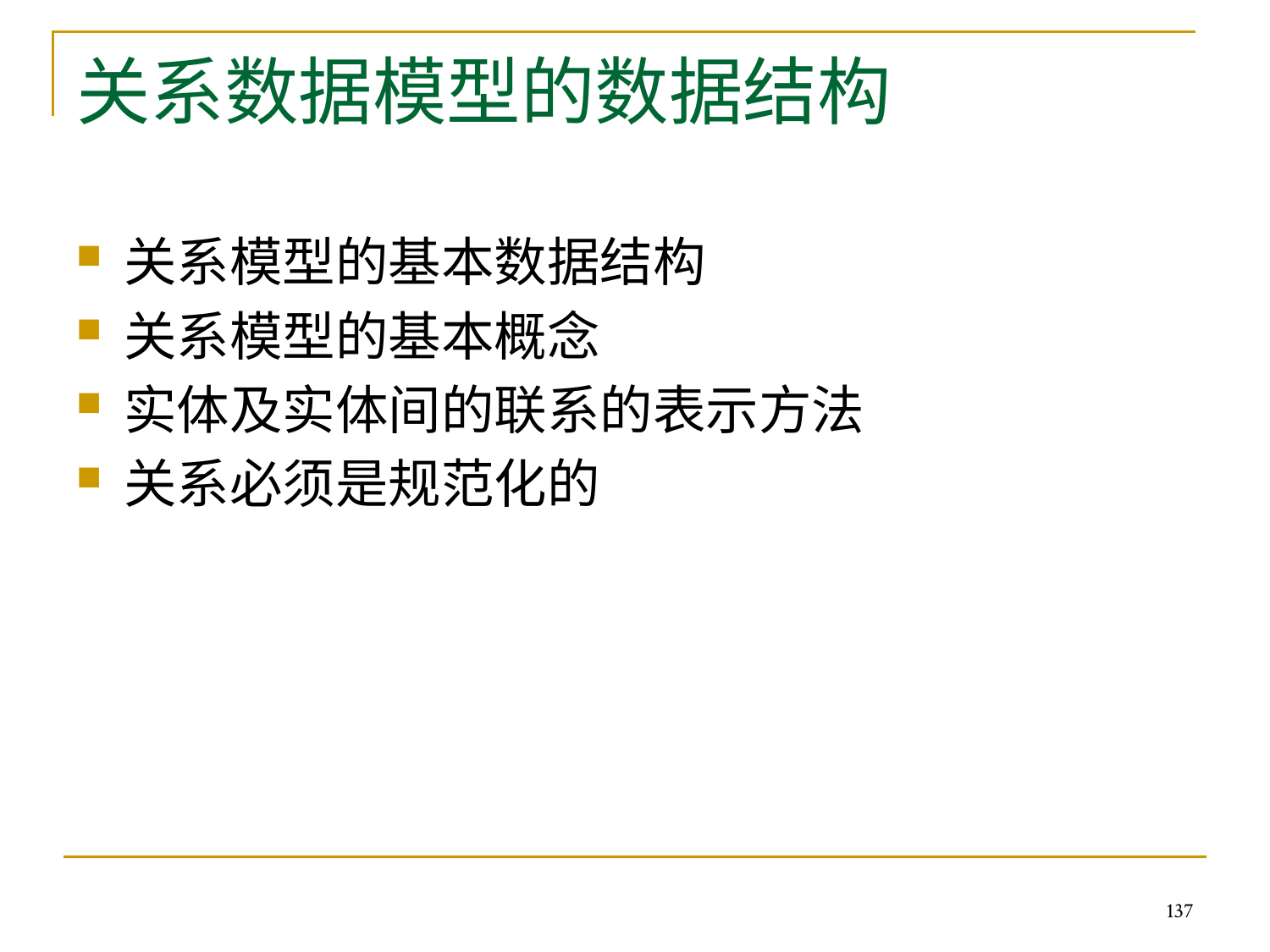

# 关系数据模型的数据结构
关系模型的基本数据结构
关系模型的基本概念
实体及实体间的联系的表示方法
关系必须是规范化的

137